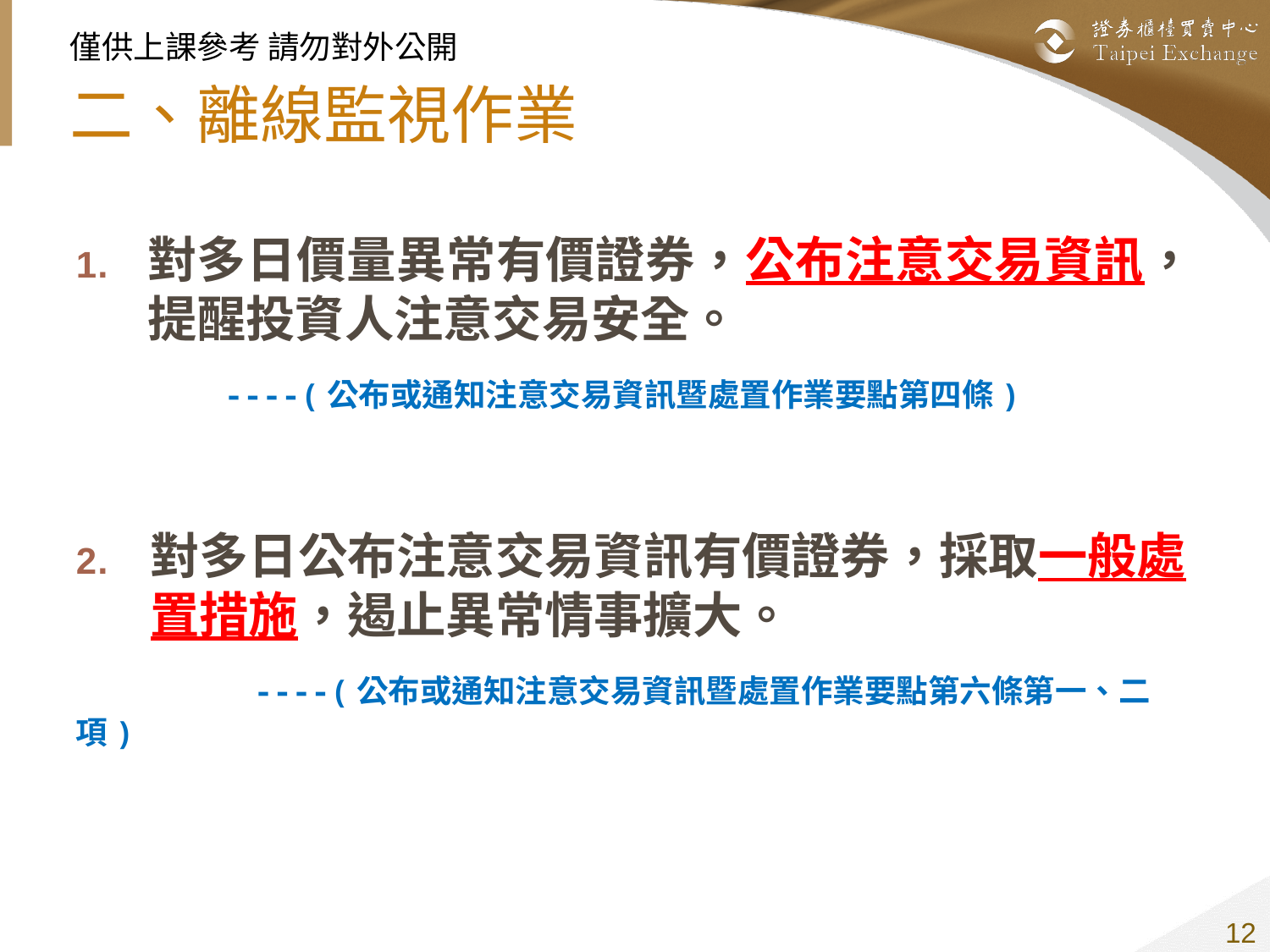

# 二、離線監視作業
對多日價量異常有價證券，公布注意交易資訊，提醒投資人注意交易安全。
     ----(公布或通知注意交易資訊暨處置作業要點第四條)

對多日公布注意交易資訊有價證券，採取一般處置措施，遏止異常情事擴大。
      ----(公布或通知注意交易資訊暨處置作業要點第六條第一、二項)